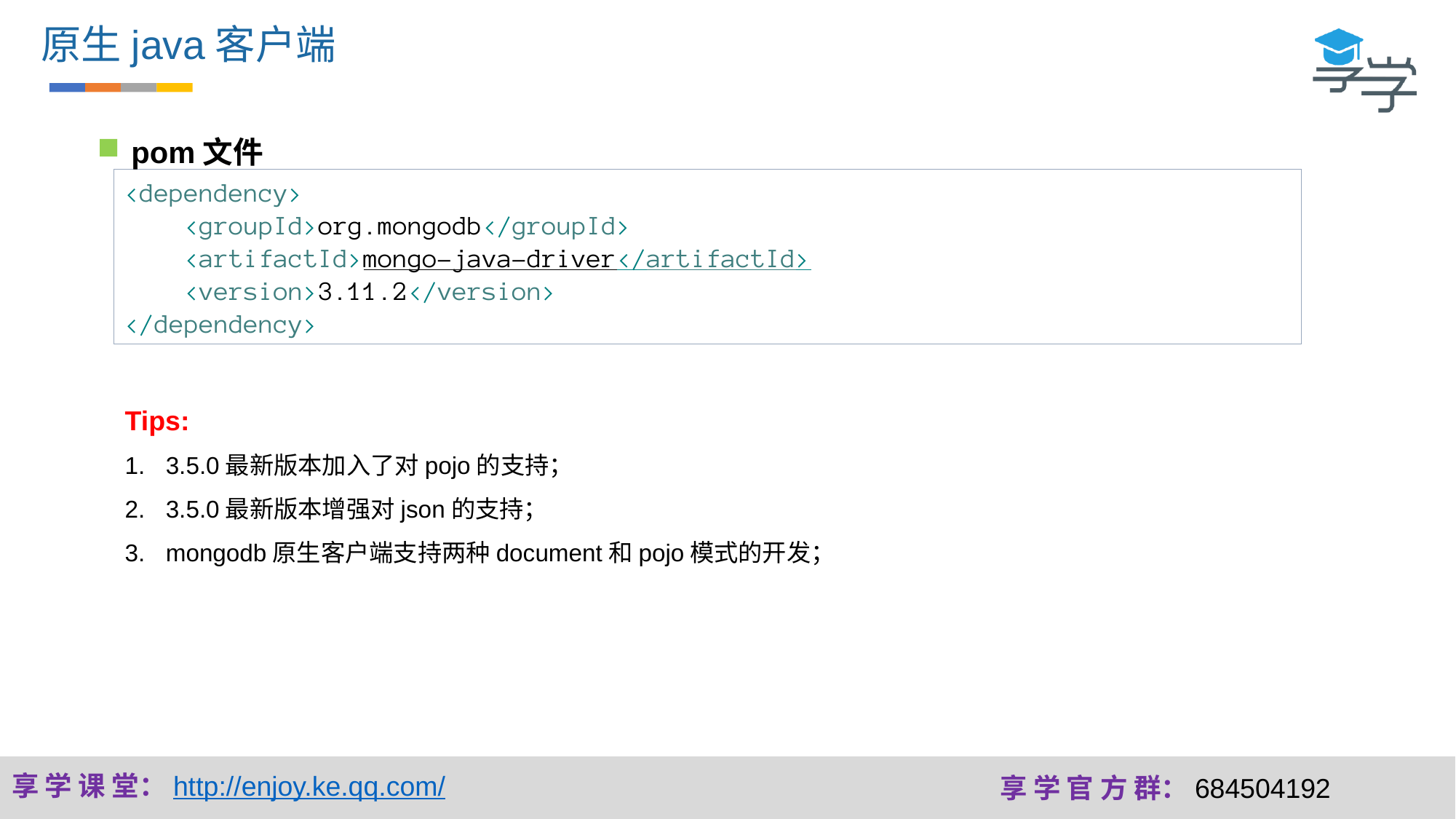

原生java客户端

pom文件
<dependency>
    <groupId>org.mongodb</groupId>
    <artifactId>mongo-java-driver</artifactId>
    <version>3.11.2</version>
</dependency>
Tips:
3.5.0最新版本加入了对pojo的支持；
3.5.0最新版本增强对json的支持；
mongodb原生客户端支持两种document和pojo模式的开发；